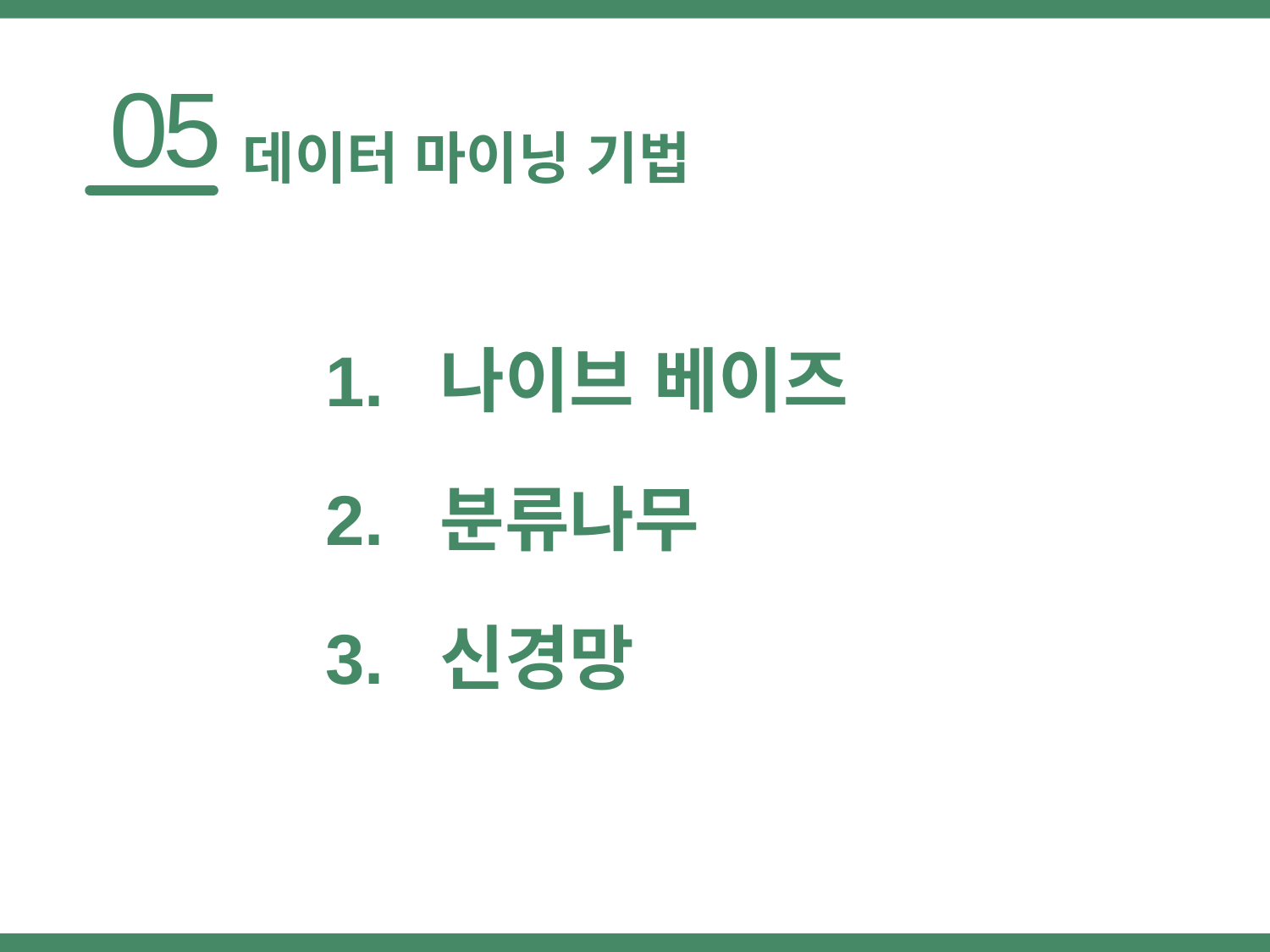

05
데이터 마이닝 기법
1.  나이브 베이즈
2.  분류나무
3.  신경망